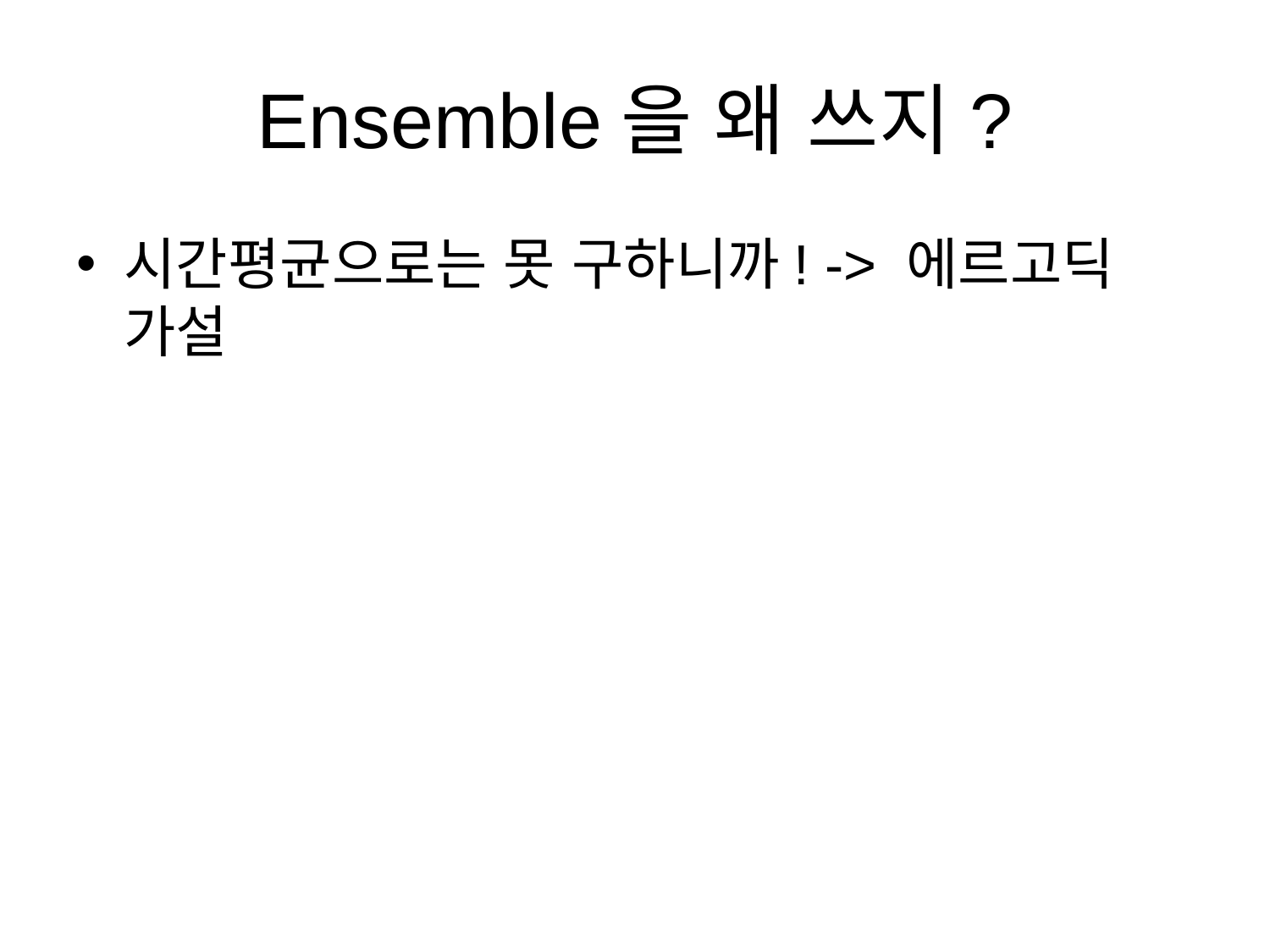

# Ensemble을 왜 쓰지?
시간평균으로는 못 구하니까! -> 에르고딕 가설